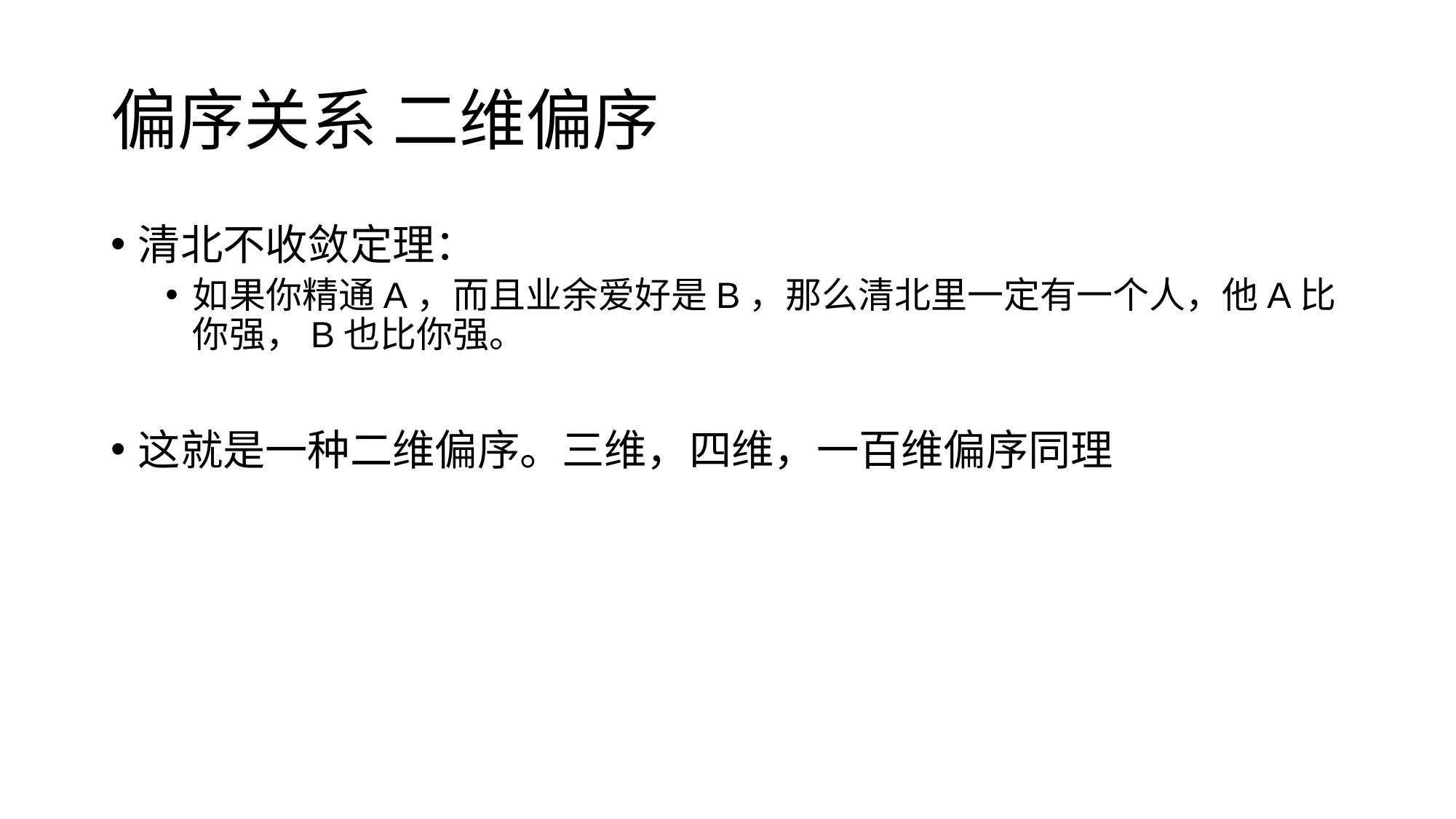

# 偏序关系 二维偏序
清北不收敛定理：
如果你精通A，而且业余爱好是B，那么清北里一定有一个人，他A比你强，B也比你强。
这就是一种二维偏序。三维，四维，一百维偏序同理